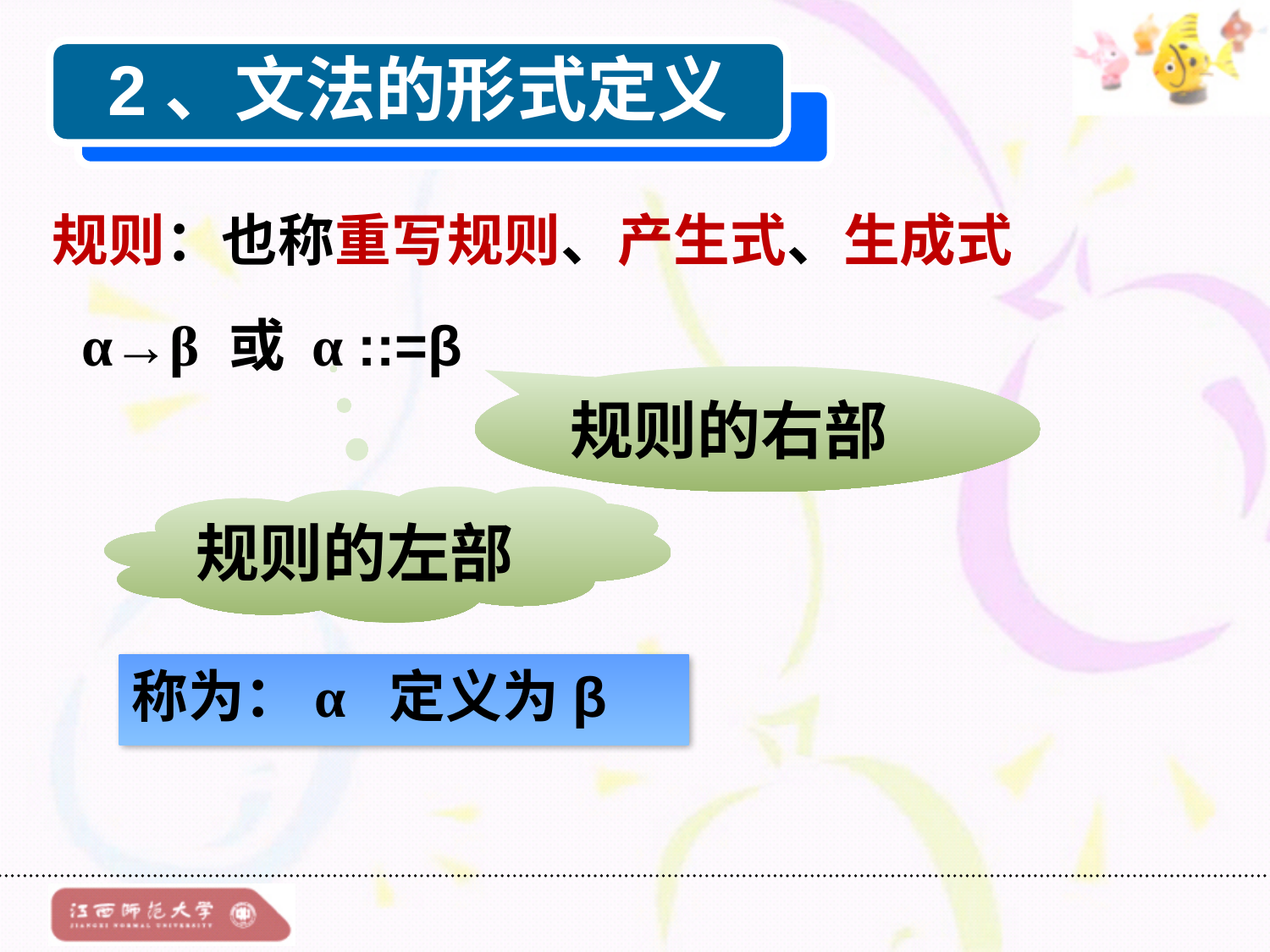

2、文法的形式定义

规则：也称重写规则、产生式、生成式
α→β 或 α ::=β
规则的右部
规则的左部
称为：α  定义为β